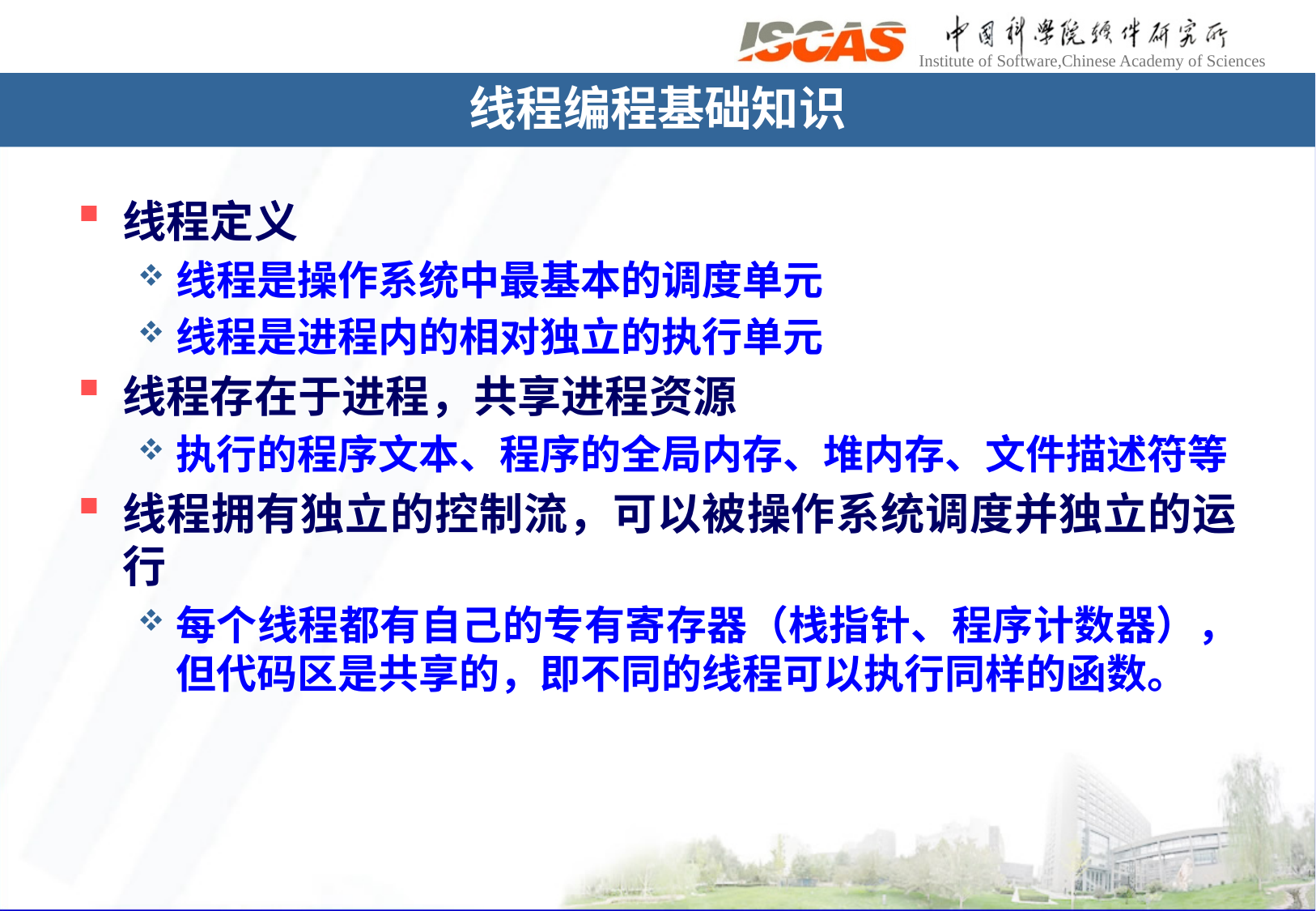

线程编程基础知识

线程定义
线程是操作系统中最基本的调度单元
线程是进程内的相对独立的执行单元
线程存在于进程，共享进程资源
执行的程序文本、程序的全局内存、堆内存、文件描述符等
线程拥有独立的控制流，可以被操作系统调度并独立的运行
每个线程都有自己的专有寄存器（栈指针、程序计数器），但代码区是共享的，即不同的线程可以执行同样的函数。